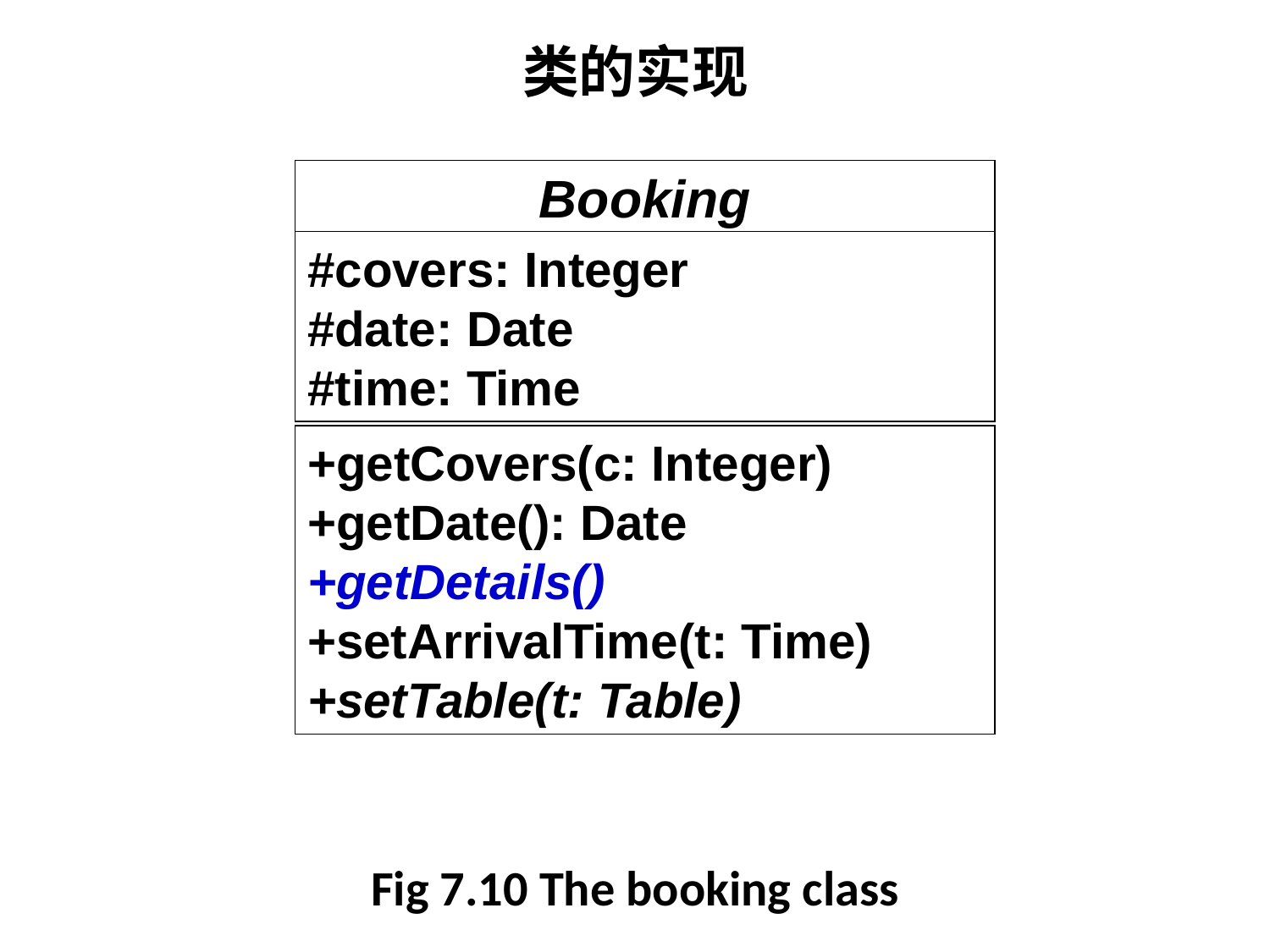

# 类的实现
Booking
#covers: Integer
#date: Date
#time: Time
+getCovers(c: Integer)
+getDate(): Date
+getDetails()
+setArrivalTime(t: Time)
+setTable(t: Table)
Fig 7.10 The booking class